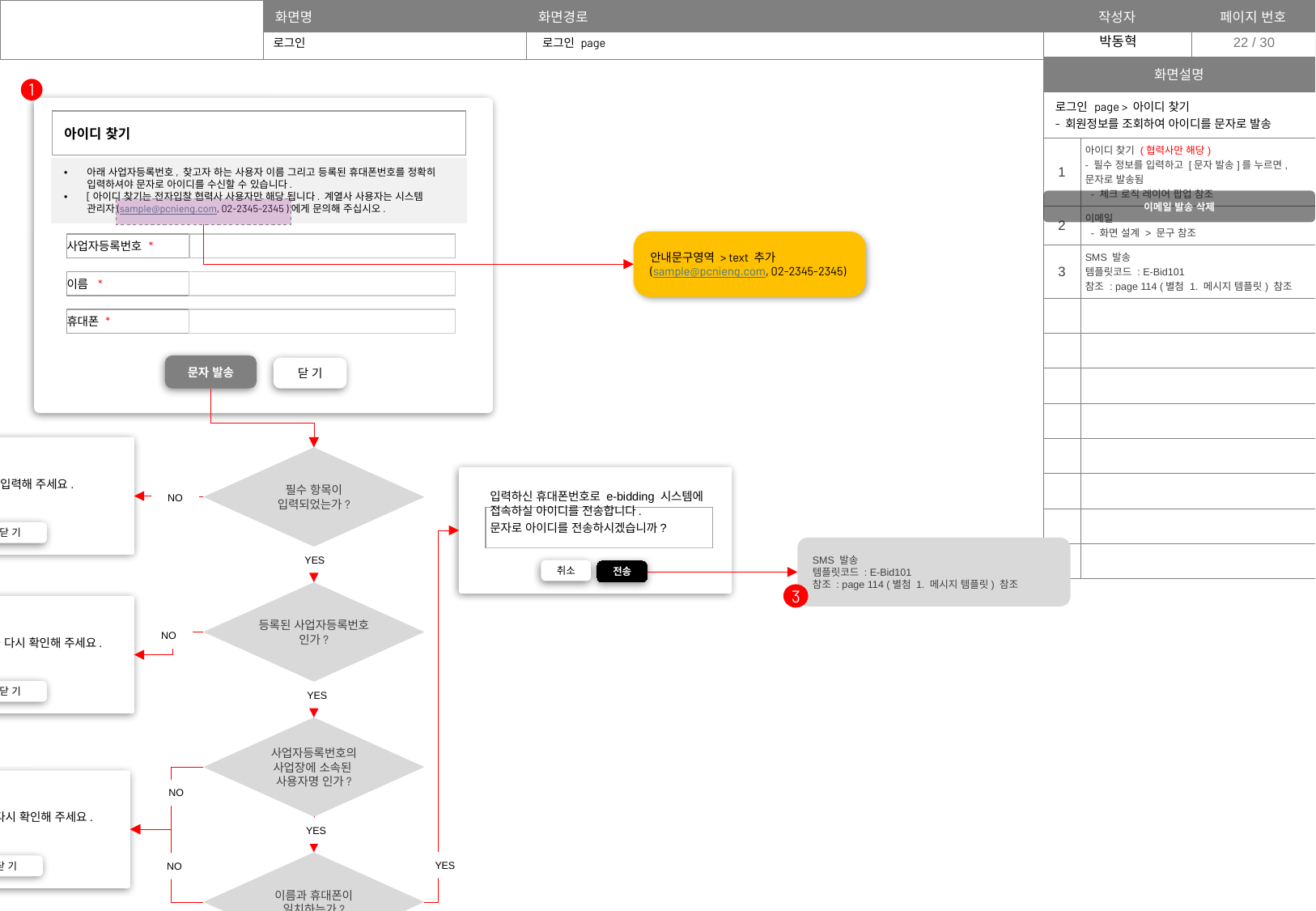

22
로그인
로그인 page
| 화면설명 |  |
| --- | --- |
| 로그인 page > 아이디 찾기 - 회원정보를 조회하여 아이디를 문자로 발송 |  |
| 1 | 아이디 찾기 (협력사만 해당) - 필수 정보를 입력하고 [문자 발송]를 누르면, 문자로 발송됨 - 체크 로직 레이어 팝업 참조 |
| 2 | 이메일 - 화면 설계 > 문구 참조 |
| 3 | SMS 발송 템플릿코드 : E-Bid101 참조 : page 114 (별첨 1. 메시지 템플릿) 참조 |
|  |  |
|  |  |
|  |  |
|  |  |
|  |  |
|  |  |
|  |  |
|  |  |
1

| 아이디 찾기 |
| --- |
아래 사업자등록번호, 찾고자 하는 사용자 이름 그리고 등록된 휴대폰번호를 정확히 입력하셔야 문자로 아이디를 수신할 수 있습니다.
[아이디 찾기는 전자입찰 협력사 사용자만 해당 됩니다. 계열사 사용자는 시스템 관리자(sample@pcnieng.com, 02-2345-2345 )에게 문의해 주십시오.
이메일 발송 삭제

안내문구영역 > text 추가
(sample@pcnieng.com, 02-2345-2345)
| 사업자등록번호 \* |  |  |  |  |  |
| --- | --- | --- | --- | --- | --- |
| 이름 \* |  |
| --- | --- |
| 휴대폰 \* |  |
| --- | --- |
문자 발송
닫 기

필수 항목이 입력되었는가?

필수 정보를 입력해 주세요.
입력하신 휴대폰번호로 e-bidding 시스템에 접속하실 아이디를 전송합니다.
문자로 아이디를 전송하시겠습니까?
NO
|  |
| --- |
닫 기
SMS 발송
템플릿코드 : E-Bid101
참조 : page 114 (별첨 1. 메시지 템플릿) 참조
YES
취소
전송
등록된 사업자등록번호 인가?
3

NO
사업자 등록번호를 다시 확인해 주세요.
닫 기
YES
사업자등록번호의 사업장에 소속된  사용자명 인가?

NO
이름과 이메일을 다시 확인해 주세요.
YES
YES
이름과 휴대폰이 일치하는가?
NO
닫 기